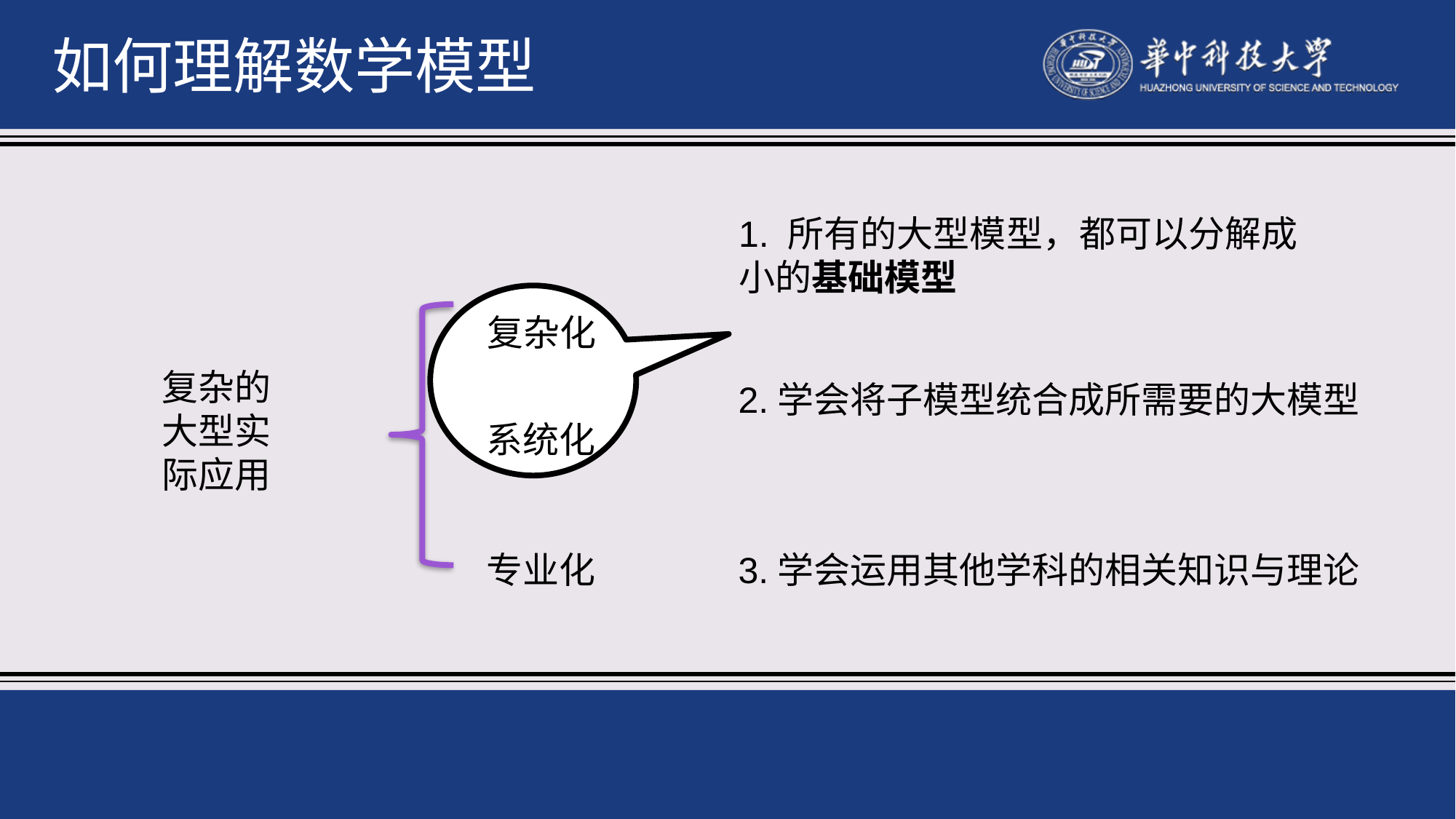

如何理解数学模型
1. 所有的大型模型，都可以分解成小的基础模型

复杂化
复杂的大型实际应用
2.学会将子模型统合成所需要的大模型
系统化
专业化
3.学会运用其他学科的相关知识与理论